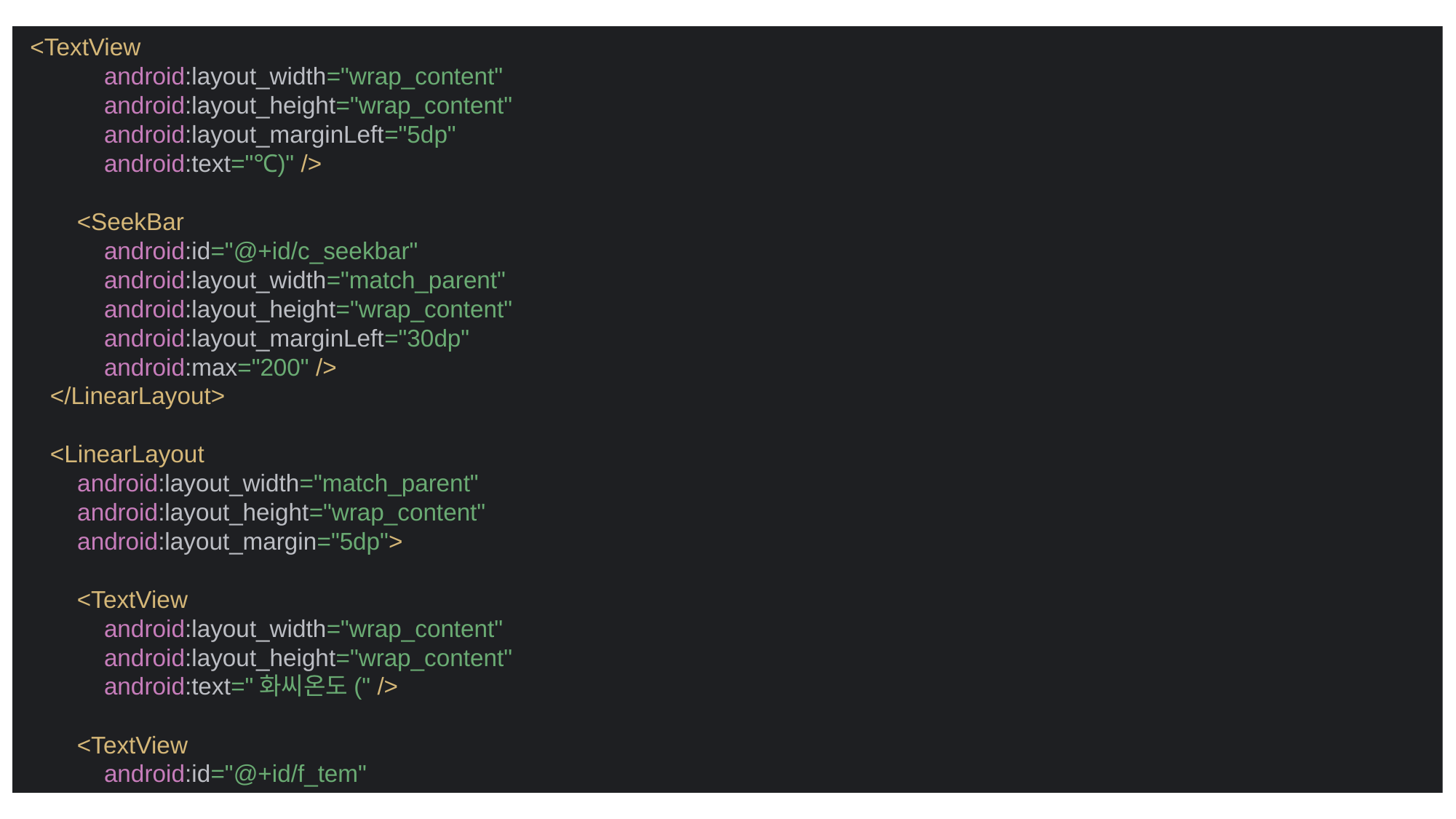

<TextView
            android:layout_width="wrap_content"
            android:layout_height="wrap_content"
            android:layout_marginLeft="5dp"
            android:text="℃)" />
        <SeekBar
            android:id="@+id/c_seekbar"
            android:layout_width="match_parent"
            android:layout_height="wrap_content"
            android:layout_marginLeft="30dp"
            android:max="200" />
    </LinearLayout>
    <LinearLayout
        android:layout_width="match_parent"
        android:layout_height="wrap_content"
        android:layout_margin="5dp">
        <TextView
            android:layout_width="wrap_content"
            android:layout_height="wrap_content"
            android:text="화씨온도(" />
        <TextView
            android:id="@+id/f_tem"